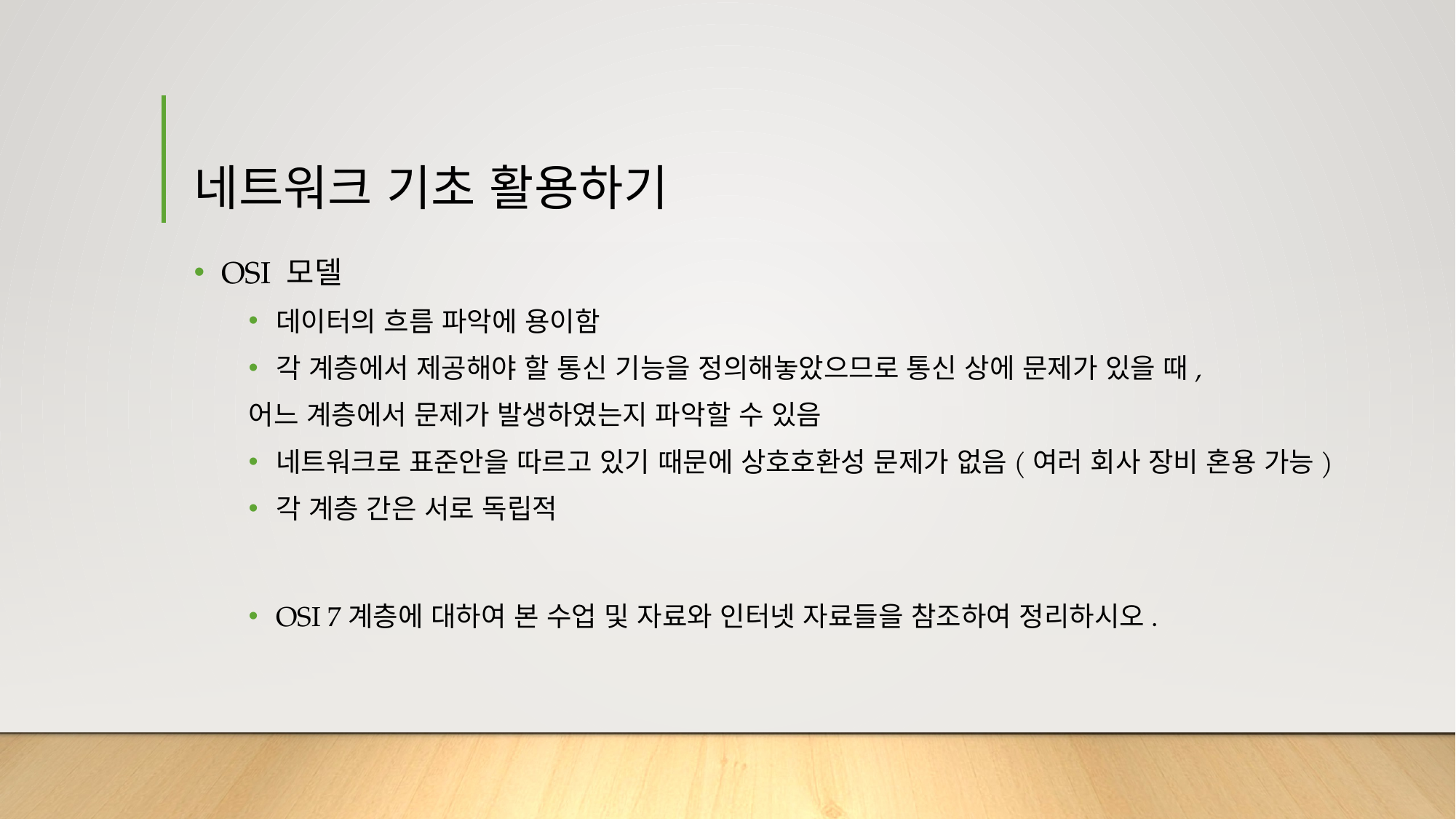

# 네트워크 기초 활용하기
OSI 모델
데이터의 흐름 파악에 용이함
각 계층에서 제공해야 할 통신 기능을 정의해놓았으므로 통신 상에 문제가 있을 때,
어느 계층에서 문제가 발생하였는지 파악할 수 있음
네트워크로 표준안을 따르고 있기 때문에 상호호환성 문제가 없음(여러 회사 장비 혼용 가능)
각 계층 간은 서로 독립적

OSI 7계층에 대하여 본 수업 및 자료와 인터넷 자료들을 참조하여 정리하시오.